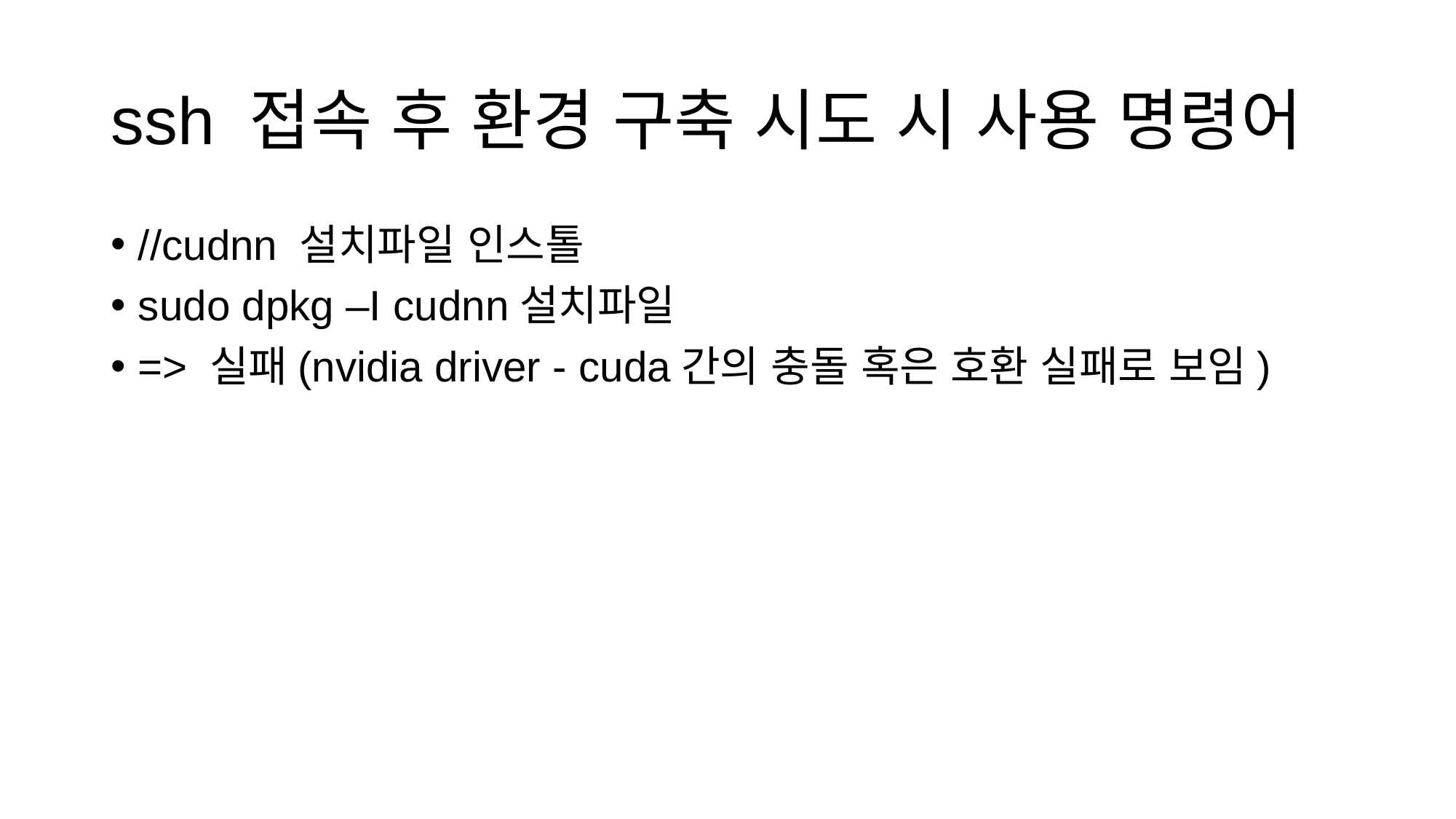

# ssh 접속 후 환경 구축 시도 시 사용 명령어
//cudnn 설치파일 인스톨
sudo dpkg –I cudnn설치파일
=> 실패(nvidia driver - cuda간의 충돌 혹은 호환 실패로 보임)